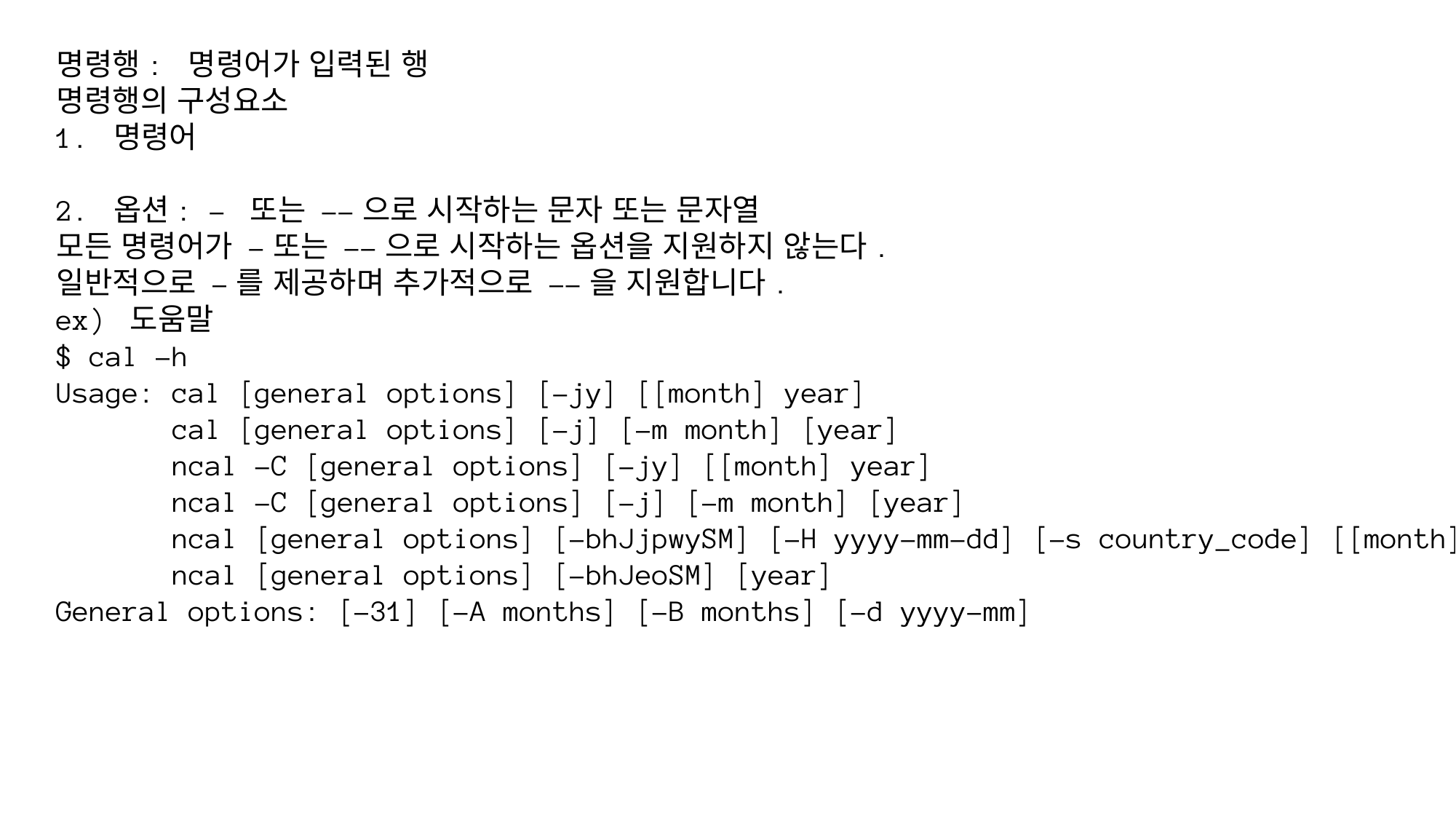

명령행: 명령어가 입력된 행
명령행의 구성요소
1. 명령어

2. 옵션: - 또는 --으로 시작하는 문자 또는 문자열
모든 명령어가 -또는 --으로 시작하는 옵션을 지원하지 않는다.
일반적으로 -를 제공하며 추가적으로 --을 지원합니다.
ex) 도움말
$ cal -h
Usage: cal [general options] [-jy] [[month] year]
       cal [general options] [-j] [-m month] [year]
       ncal -C [general options] [-jy] [[month] year]
       ncal -C [general options] [-j] [-m month] [year]
       ncal [general options] [-bhJjpwySM] [-H yyyy-mm-dd] [-s country_code] [[month] year]
       ncal [general options] [-bhJeoSM] [year]
General options: [-31] [-A months] [-B months] [-d yyyy-mm]